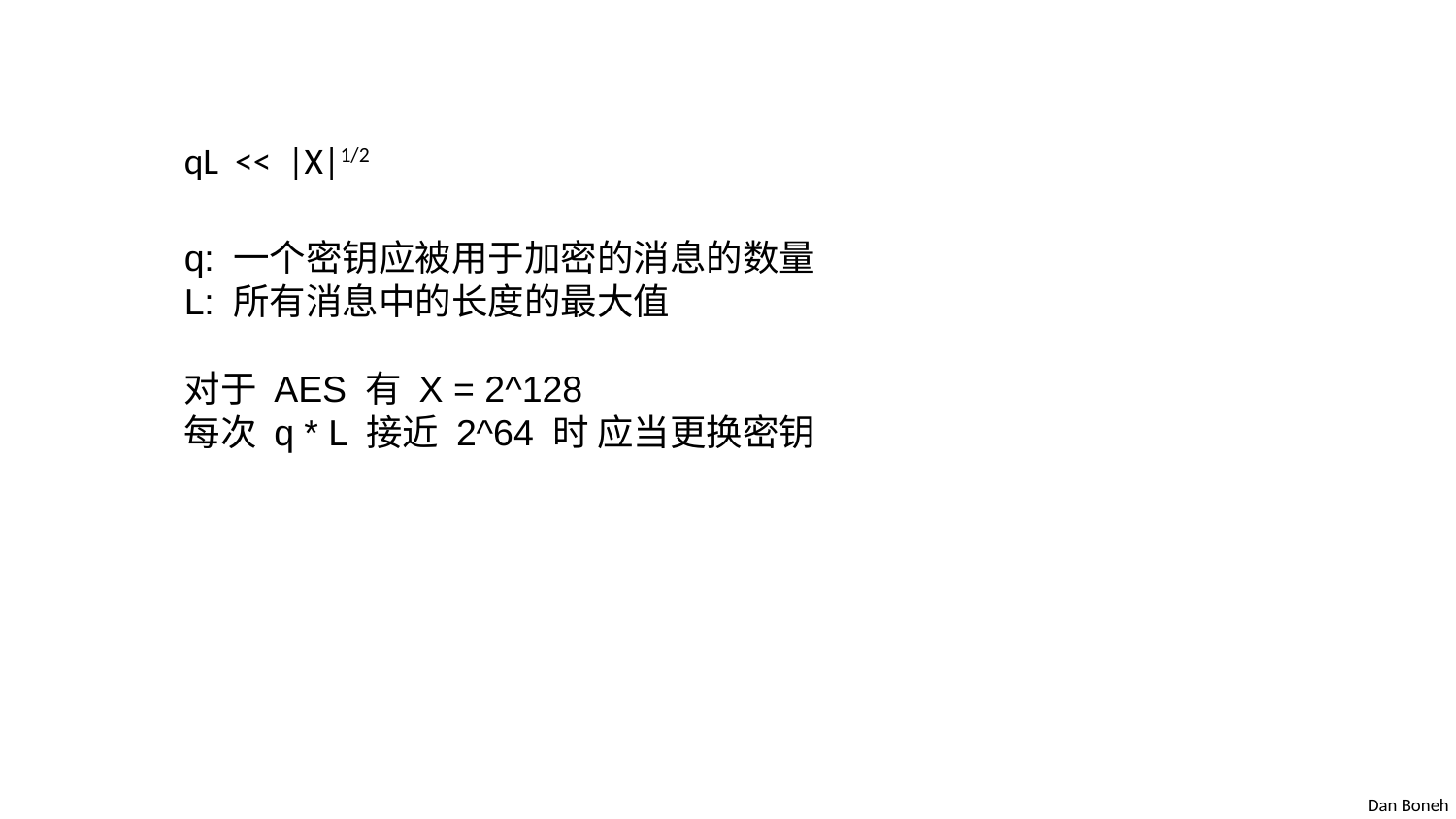

qL  <<  |X|1/2
q: 一个密钥应被用于加密的消息的数量
L: 所有消息中的长度的最大值

对于 AES 有 X = 2^128
每次 q * L 接近 2^64 时 应当更换密钥